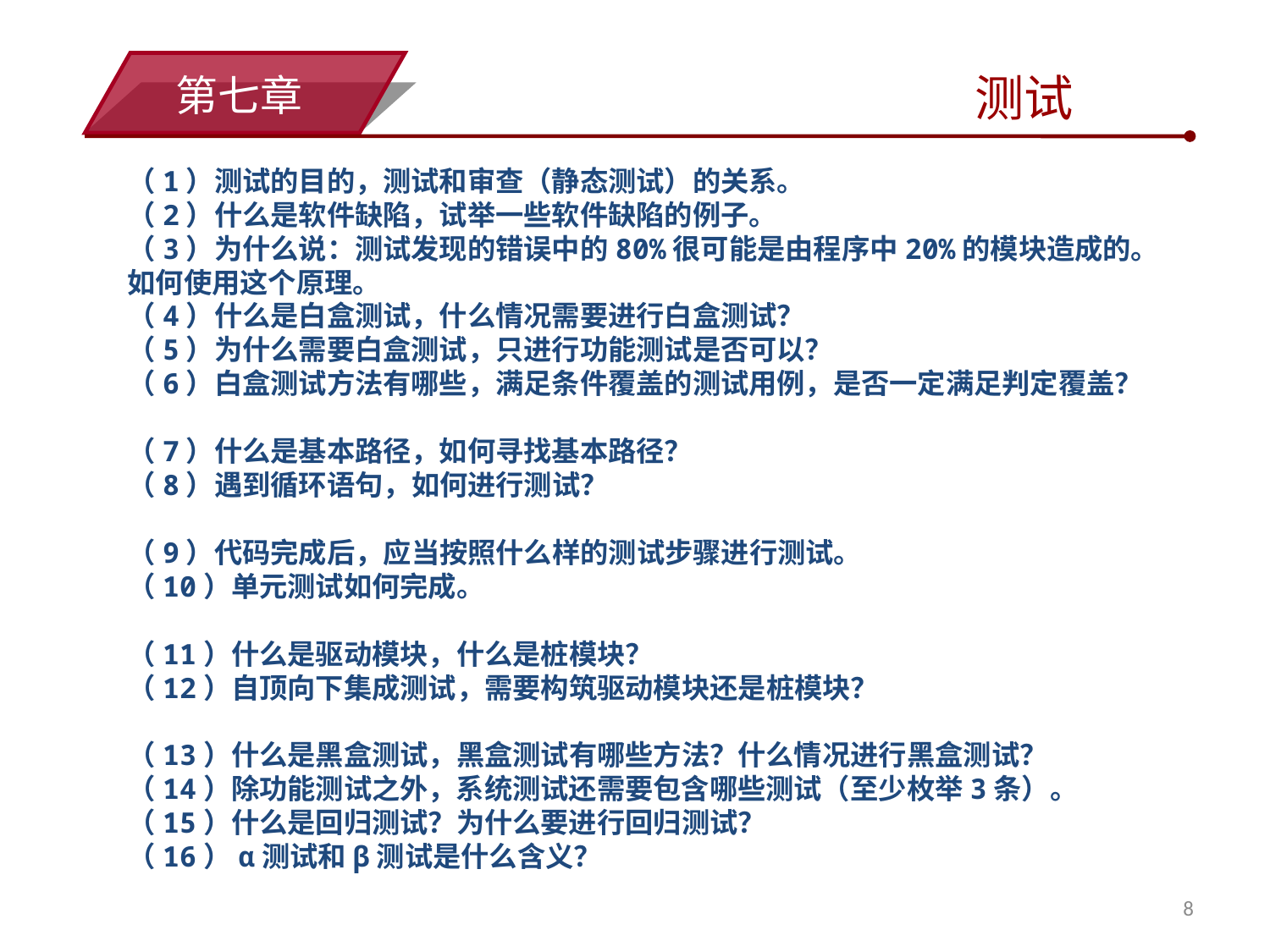

小结

测试
第七章

（1）测试的目的，测试和审查（静态测试）的关系。
（2）什么是软件缺陷，试举一些软件缺陷的例子。
（3）为什么说：测试发现的错误中的80%很可能是由程序中20%的模块造成的。如何使用这个原理。
（4）什么是白盒测试，什么情况需要进行白盒测试？
（5）为什么需要白盒测试，只进行功能测试是否可以？
（6）白盒测试方法有哪些，满足条件覆盖的测试用例，是否一定满足判定覆盖？

（7）什么是基本路径，如何寻找基本路径？
（8）遇到循环语句，如何进行测试？

（9）代码完成后，应当按照什么样的测试步骤进行测试。
（10）单元测试如何完成。

（11）什么是驱动模块，什么是桩模块？
（12）自顶向下集成测试，需要构筑驱动模块还是桩模块？

（13）什么是黑盒测试，黑盒测试有哪些方法？什么情况进行黑盒测试？
（14）除功能测试之外，系统测试还需要包含哪些测试（至少枚举3条）。
（15）什么是回归测试？为什么要进行回归测试？
（16）α测试和β测试是什么含义？

8